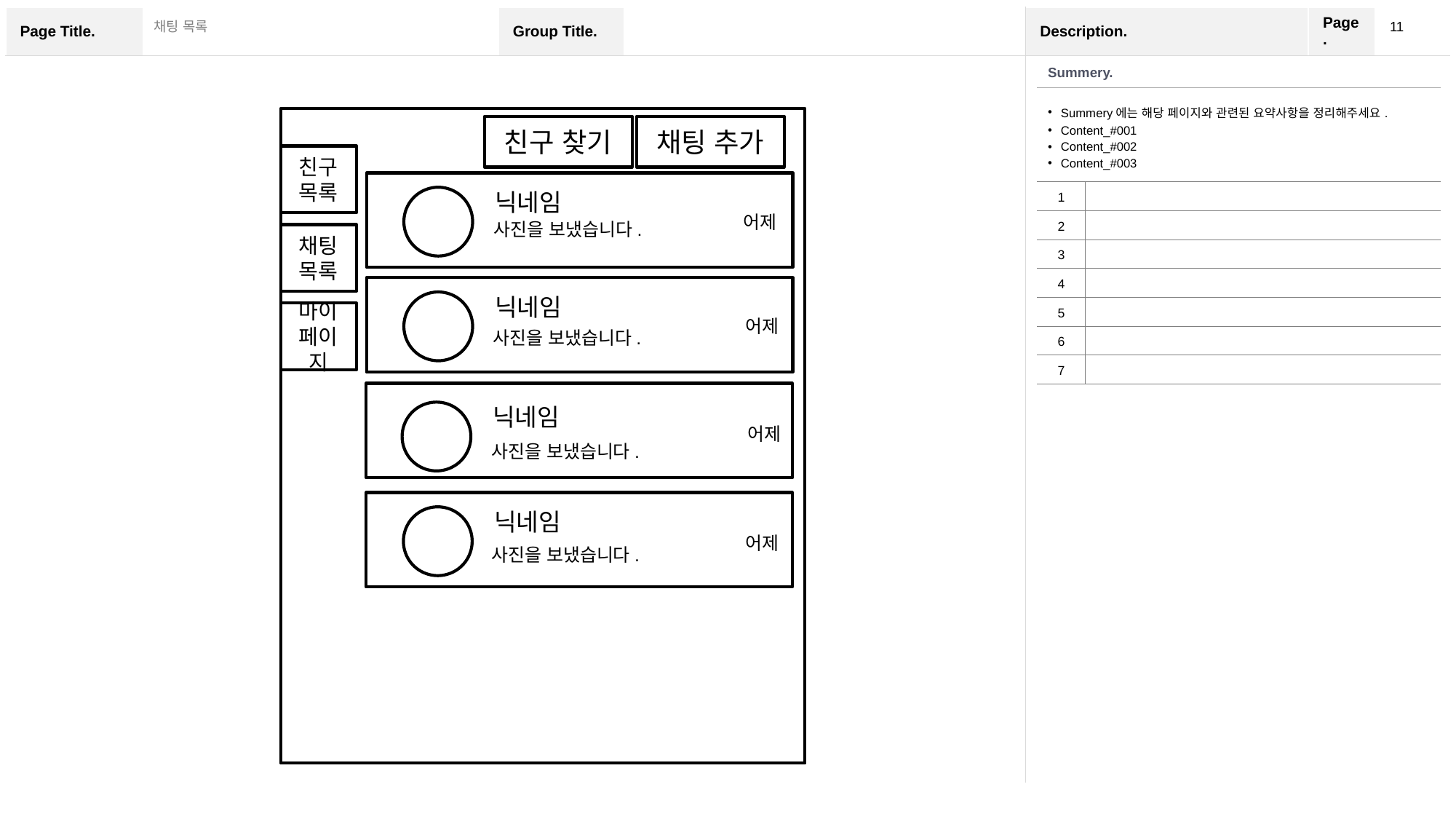

11
채팅 목록

| Summery. |  |
| --- | --- |
| Summery에는 해당 페이지와 관련된 요약사항을 정리해주세요. Content\_#001 Content\_#002 Content\_#003 |  |
| 1 |  |
| 2 |  |
| 3 |  |
| 4 |  |
| 5 |  |
| 6 |  |
| 7 |  |

친구 찾기
채팅 추가
친구 목록

닉네임

어제
사진을 보냈습니다.
채팅목록

닉네임

마이페이지
어제
사진을 보냈습니다.

닉네임

어제
사진을 보냈습니다.

닉네임

어제
사진을 보냈습니다.